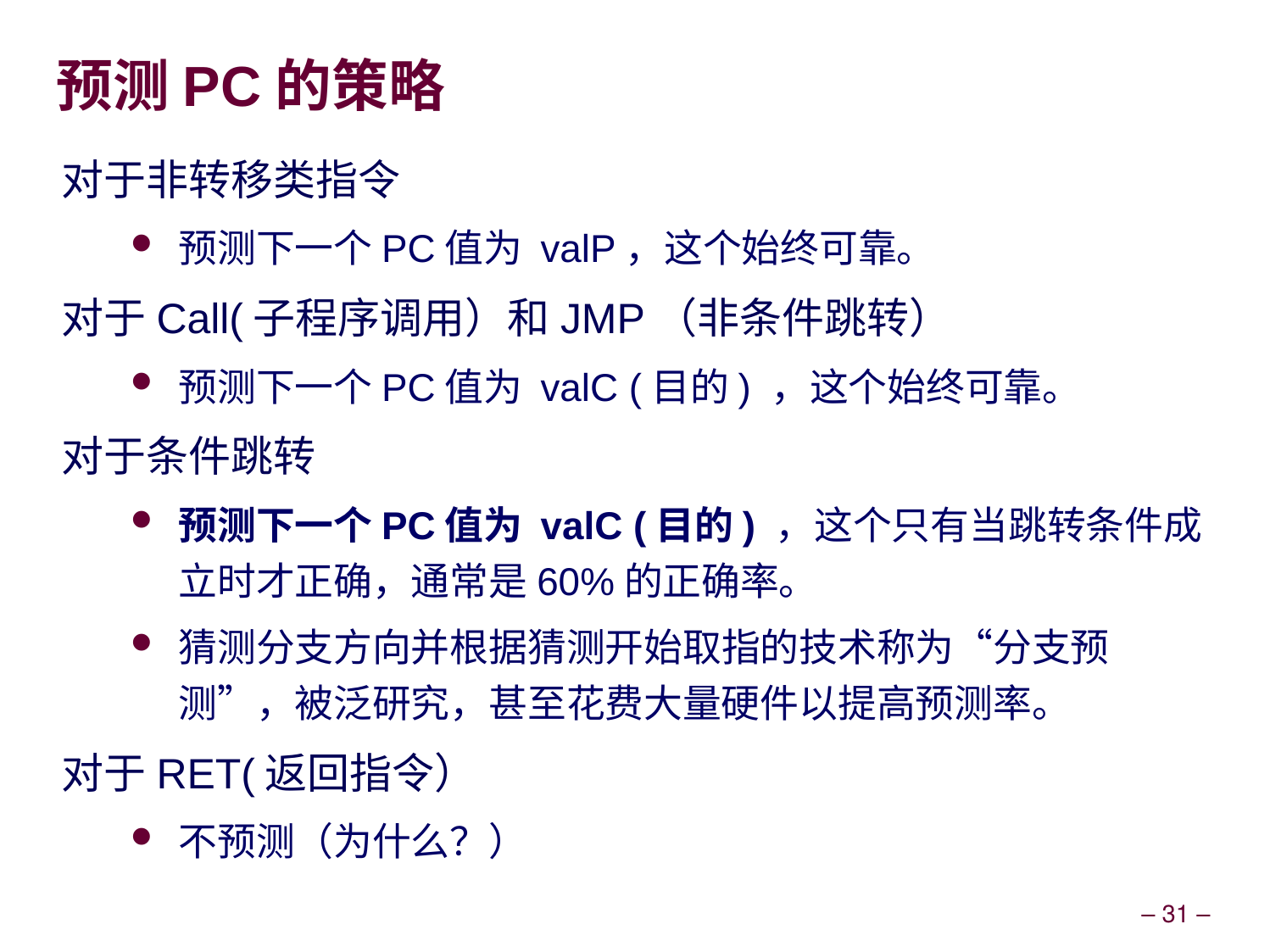

# 预测PC的策略
对于非转移类指令
预测下一个PC值为 valP，这个始终可靠。
对于Call(子程序调用）和JMP（非条件跳转）
预测下一个PC值为 valC (目的) ，这个始终可靠。
对于条件跳转
预测下一个PC值为 valC (目的) ，这个只有当跳转条件成立时才正确，通常是60%的正确率。
猜测分支方向并根据猜测开始取指的技术称为“分支预测”，被泛研究，甚至花费大量硬件以提高预测率。
对于RET(返回指令）
不预测（为什么？）